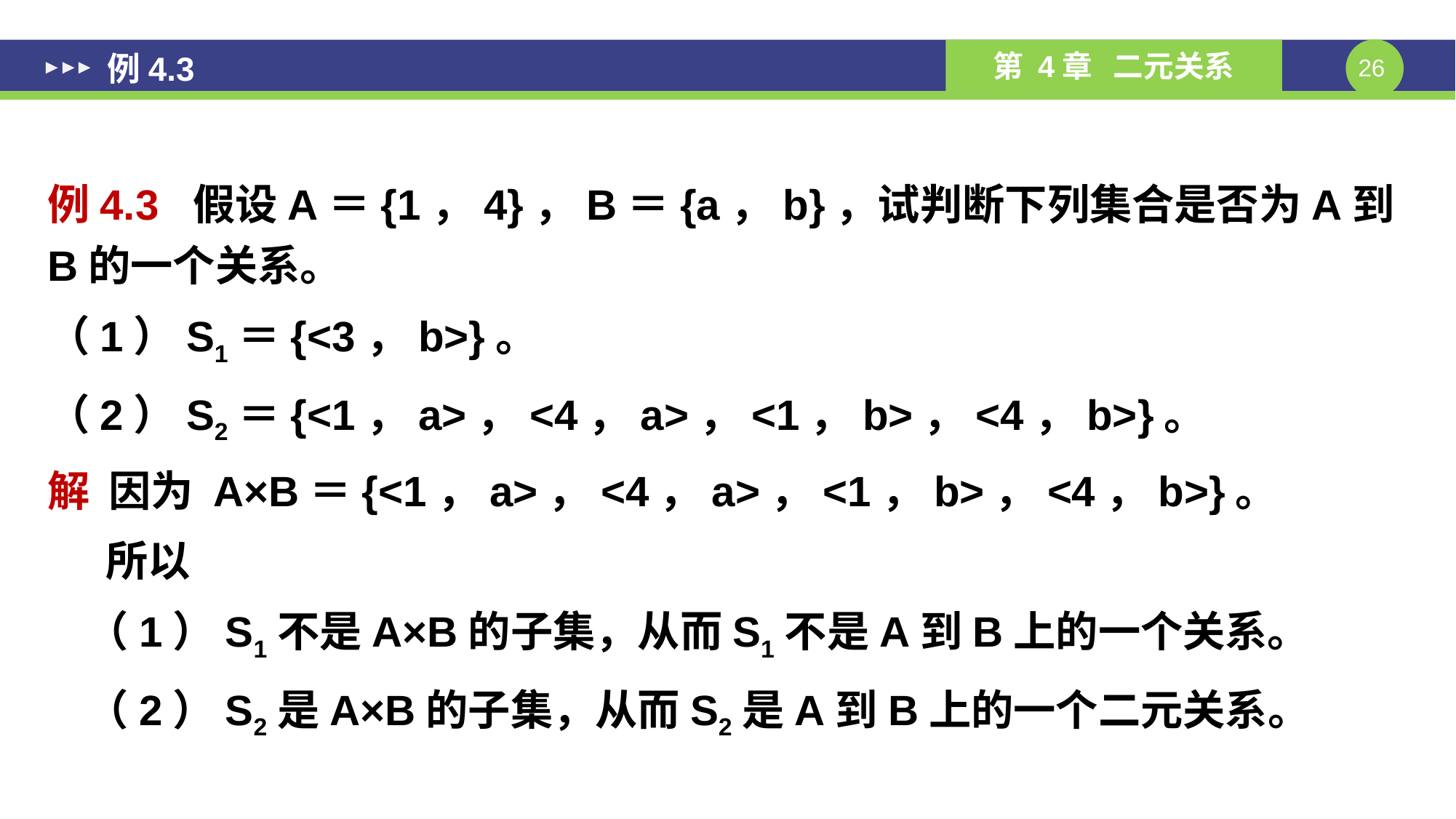

# 例4.3
例4.3  假设A＝{1，4}，B＝{a，b}，试判断下列集合是否为A到B的一个关系。
（1）S1＝{<3，b>}。
（2）S2＝{<1，a>，<4，a>，<1，b>，<4，b>}。
解  因为 A×B＝{<1，a>，<4，a>，<1，b>，<4，b>}。
     所以
   （1）S1不是A×B的子集，从而S1不是A到B上的一个关系。
   （2）S2是A×B的子集，从而S2是A到B上的一个二元关系。